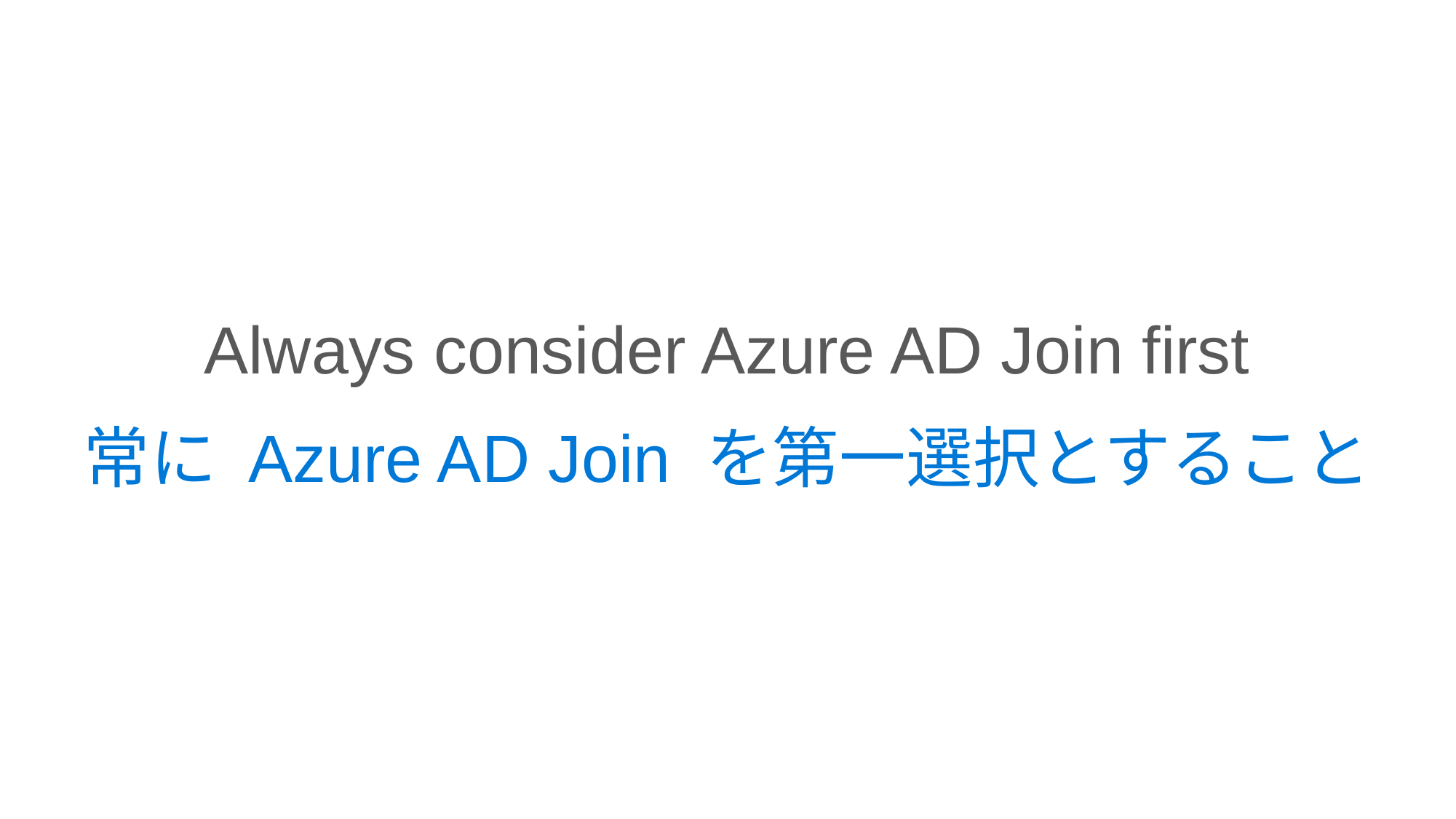

Always consider Azure AD Join first
常に Azure AD Join を第一選択とすること